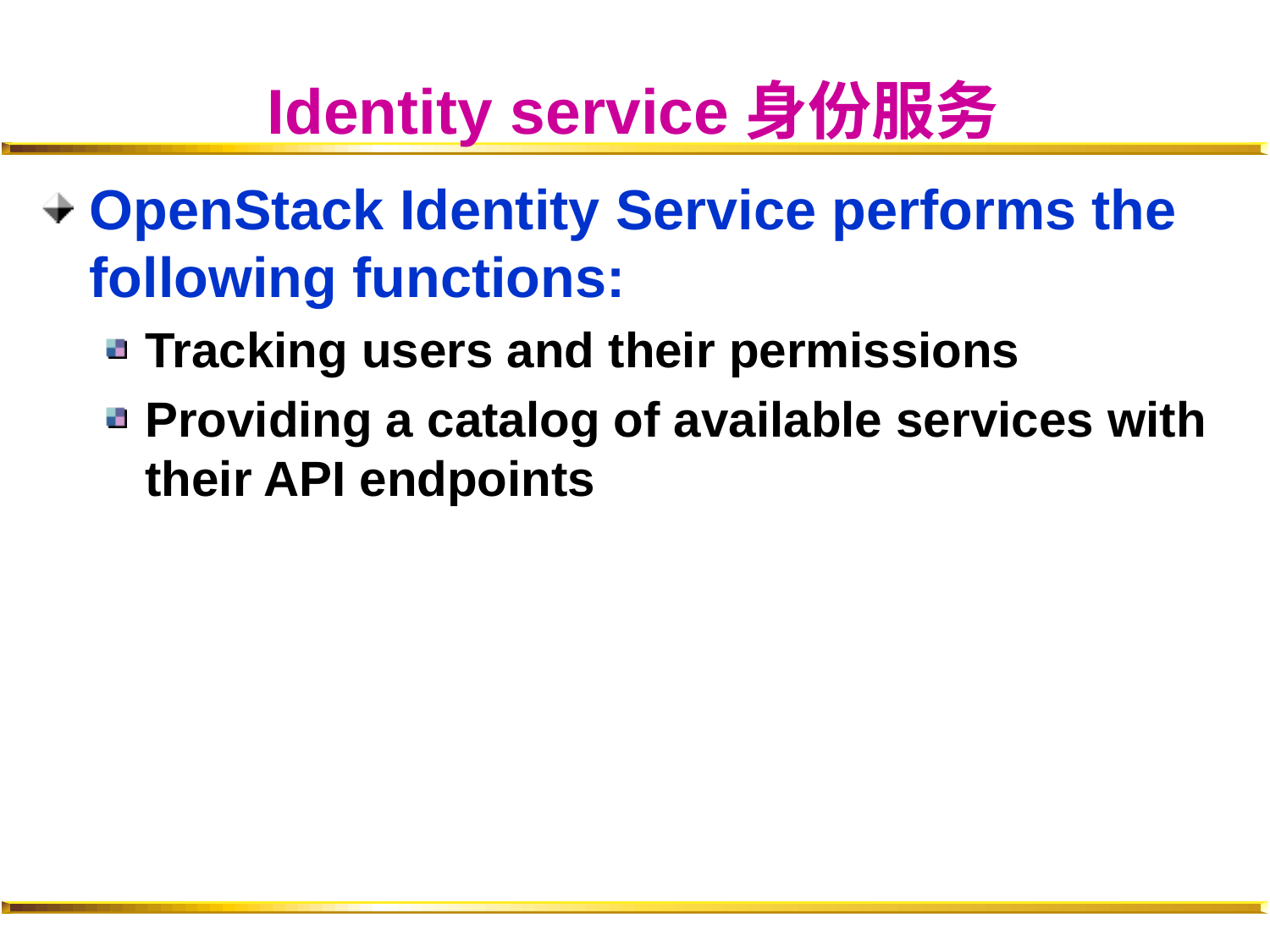

# Identity service身份服务
OpenStack Identity Service performs the following functions:
Tracking users and their permissions
Providing a catalog of available services with their API endpoints